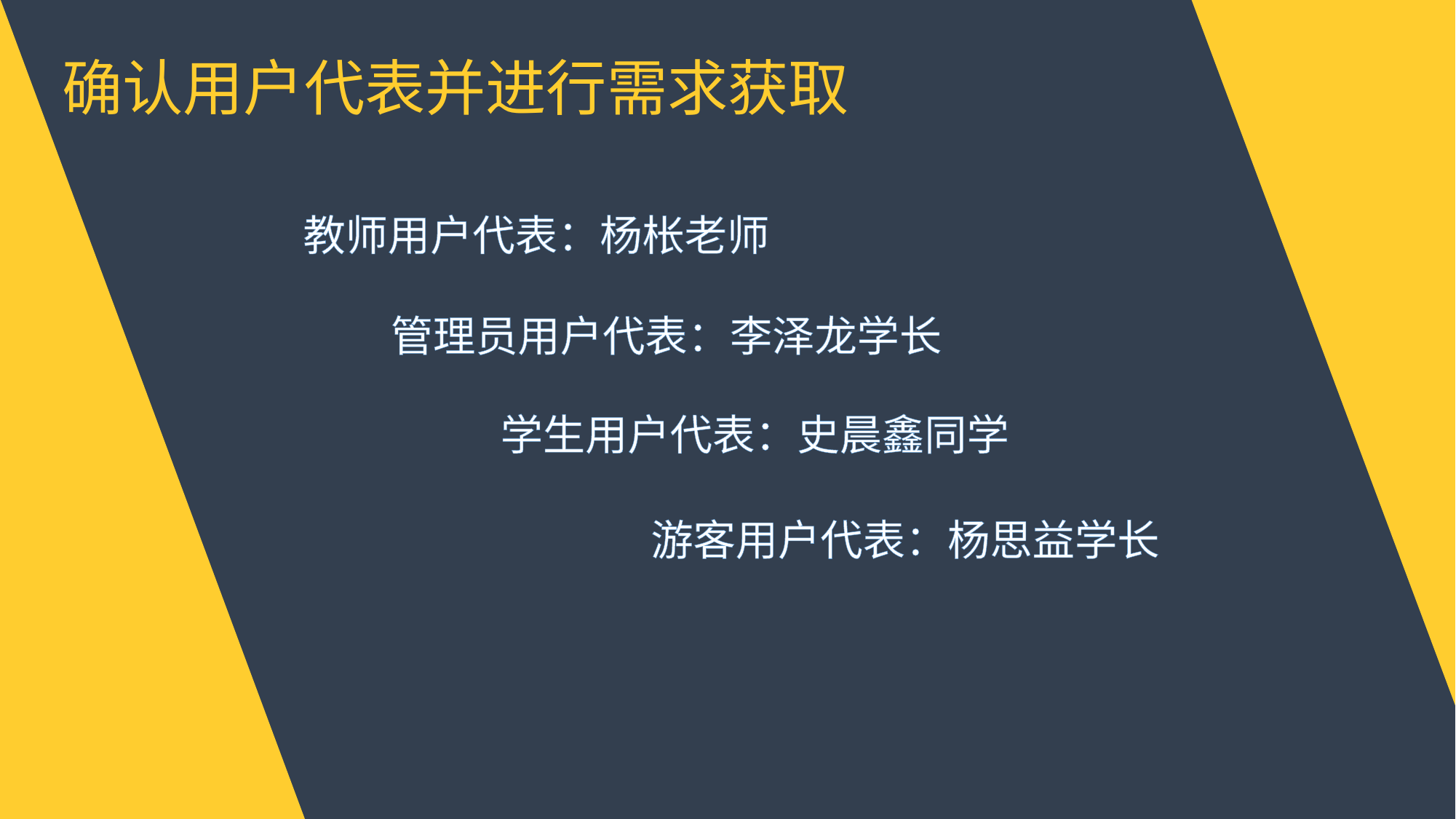

确认用户代表并进行需求获取
教师用户代表：杨枨老师
管理员用户代表：李泽龙学长
学生用户代表：史晨鑫同学
游客用户代表：杨思益学长